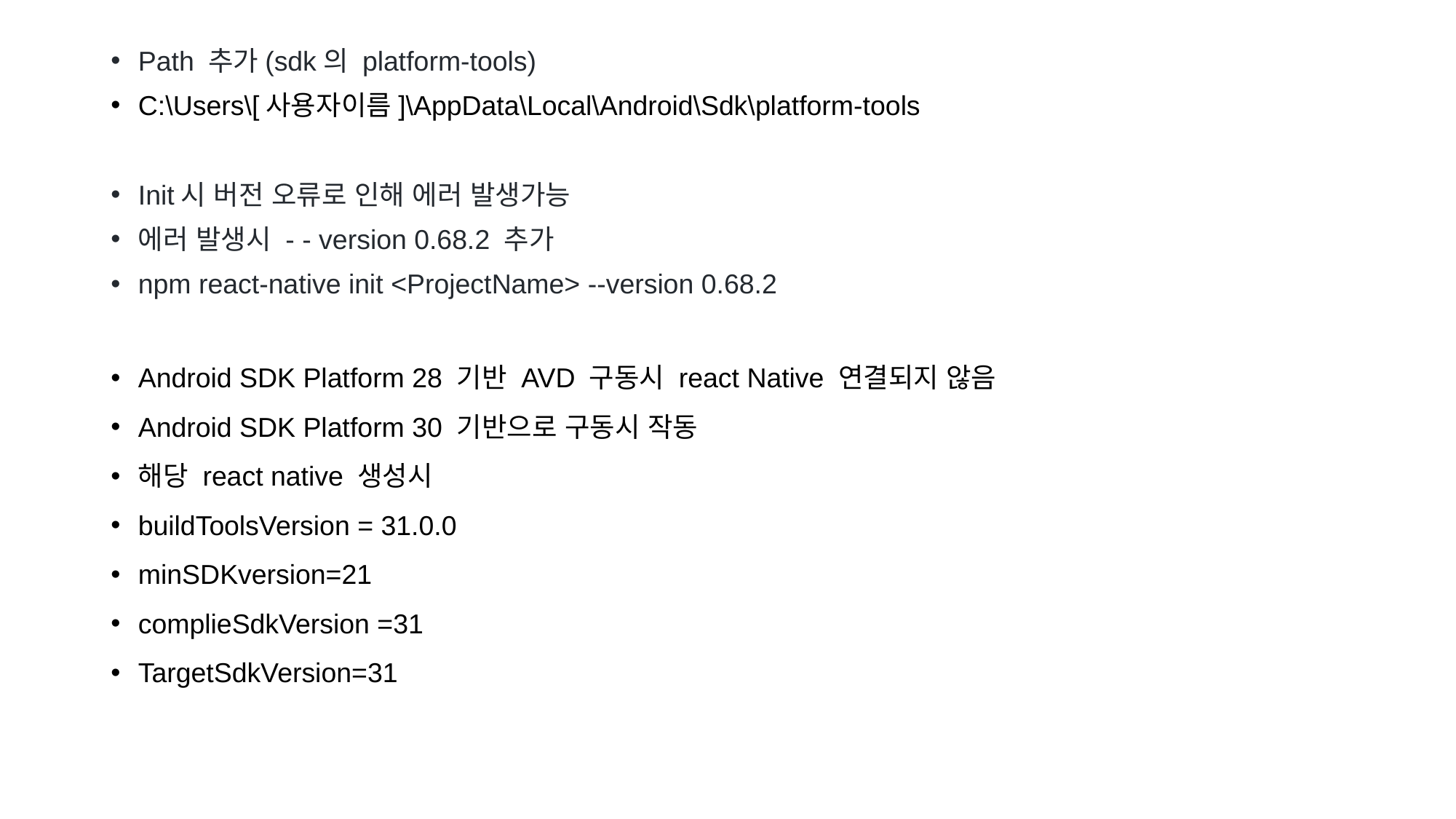

Path 추가(sdk의 platform-tools)
C:\Users\[사용자이름]\AppData\Local\Android\Sdk\platform-tools

Init시 버전 오류로 인해 에러 발생가능
에러 발생시 - - version 0.68.2 추가
npm react-native init <ProjectName> --version 0.68.2

Android SDK Platform 28 기반 AVD 구동시 react Native 연결되지 않음
Android SDK Platform 30 기반으로 구동시 작동
해당 react native 생성시
buildToolsVersion = 31.0.0
minSDKversion=21
complieSdkVersion =31
TargetSdkVersion=31